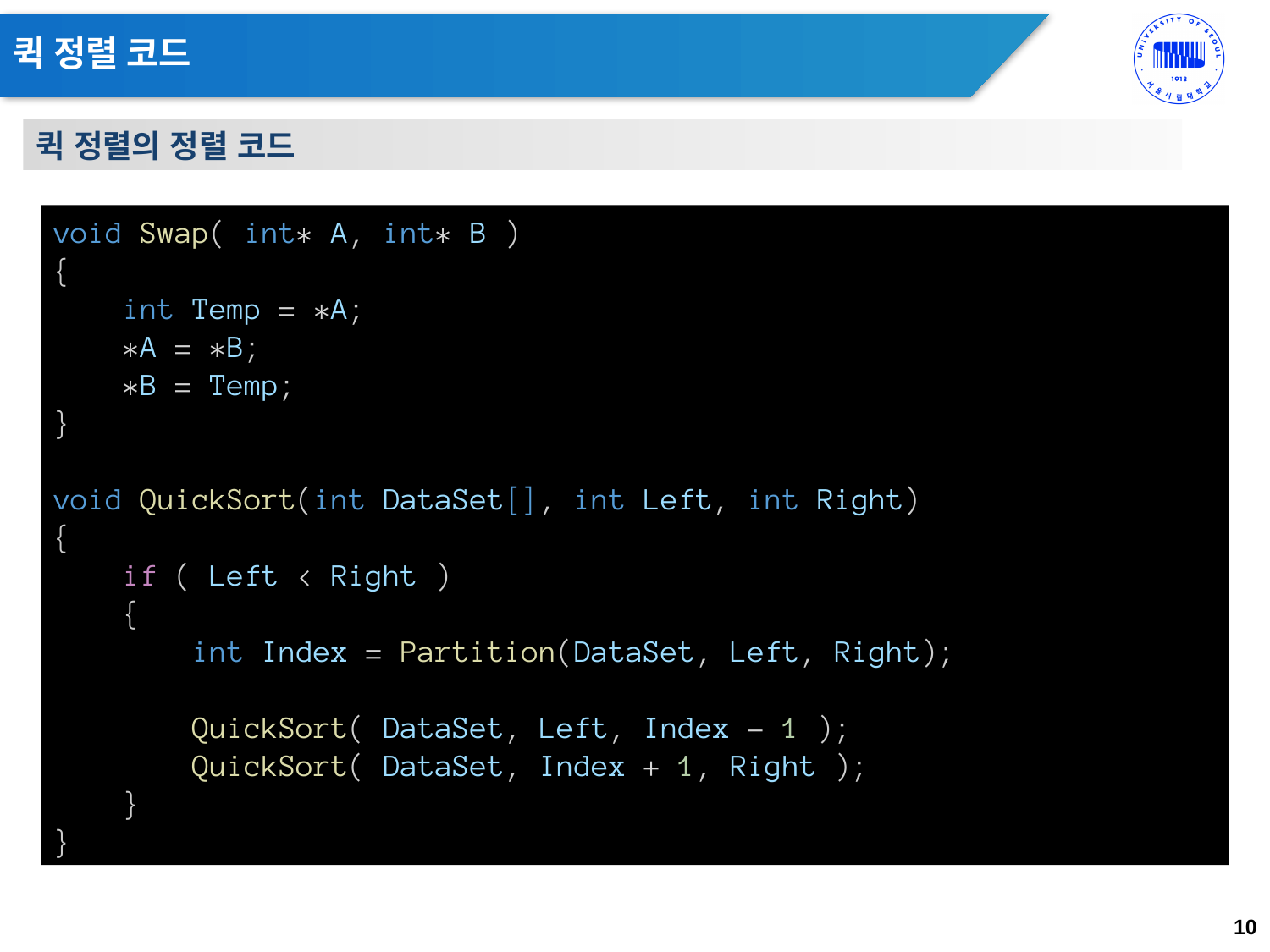

# 퀵 정렬 코드
퀵 정렬의 정렬 코드
void Swap( int* A, int* B )
{
    int Temp = *A;
    *A = *B;
    *B = Temp;
}

void QuickSort(int DataSet[], int Left, int Right)
{
    if ( Left < Right )
    {
        int Index = Partition(DataSet, Left, Right);
        QuickSort( DataSet, Left, Index - 1 );
        QuickSort( DataSet, Index + 1, Right );
    }
}
10